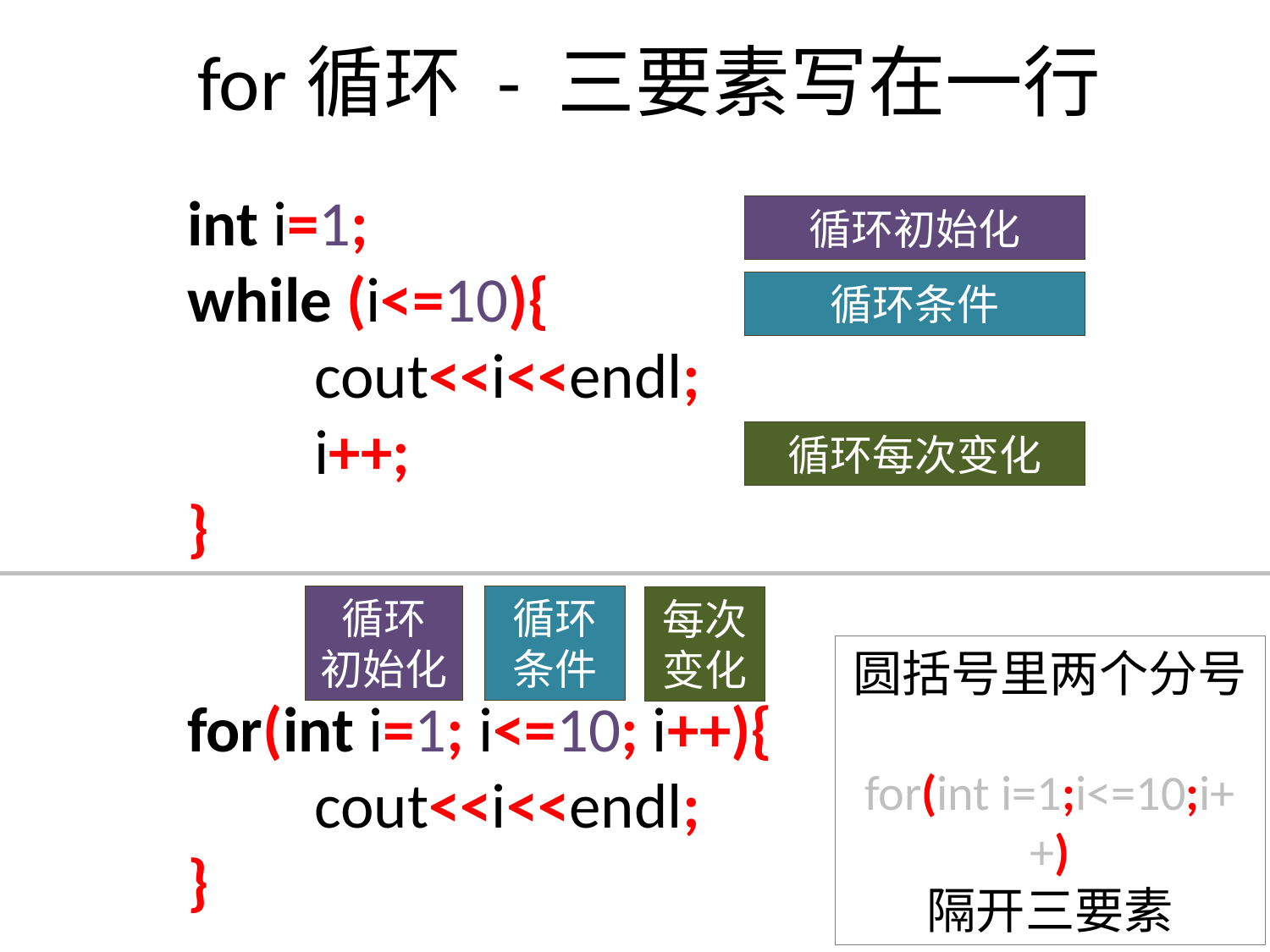

# for循环 - 三要素写在一行
耗时约
5分钟
int i=1;
while (i<=10){
	cout<<i<<endl;
	i++;
}
循环初始化
循环条件
循环每次变化
循环条件
循环
初始化
每次变化
圆括号里两个分号
for(int i=1;i<=10;i++)
隔开三要素
for(int i=1; i<=10; i++){
	cout<<i<<endl;
}